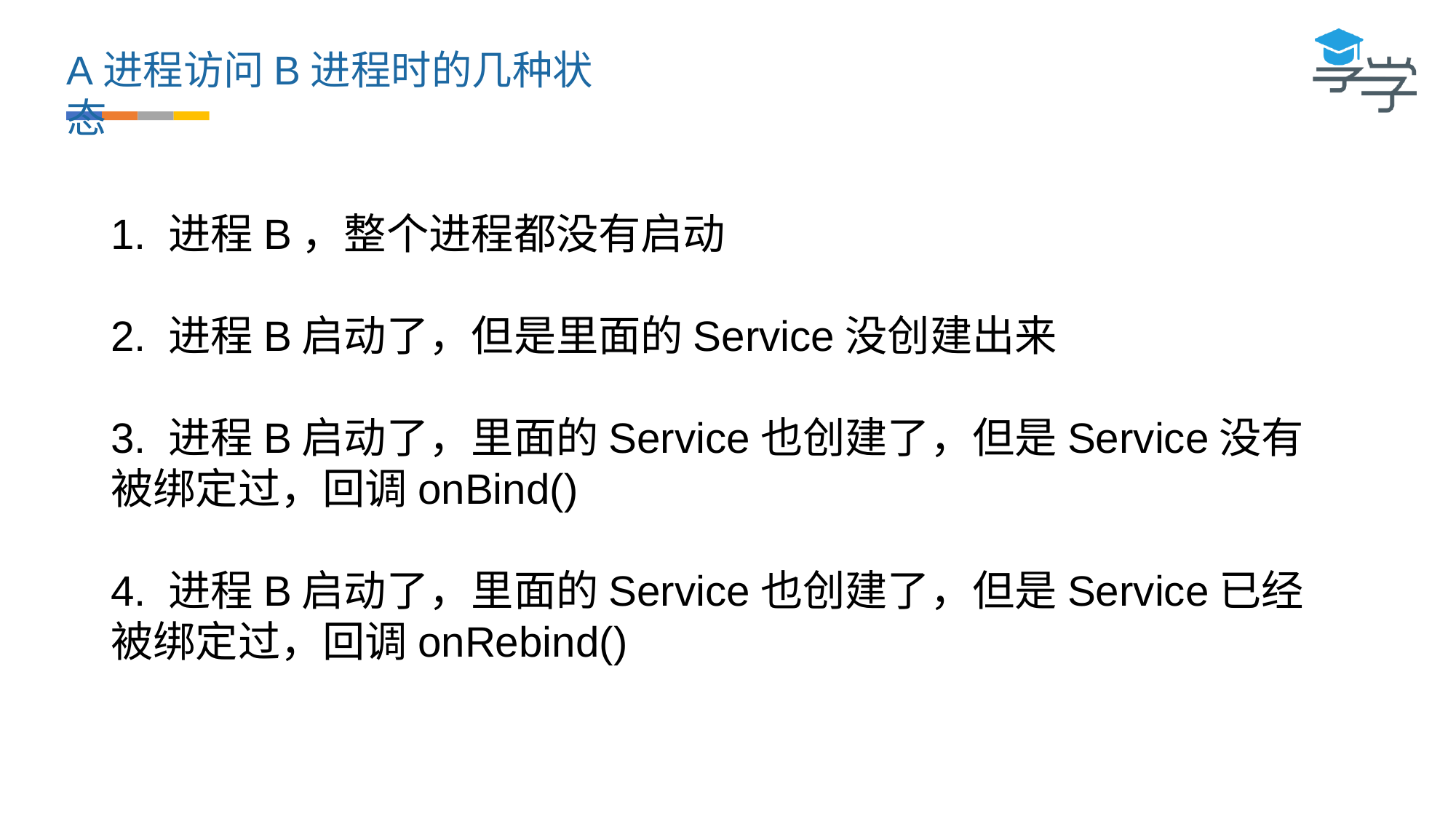

A进程访问B进程时的几种状态

1. 进程B，整个进程都没有启动

2. 进程B启动了，但是里面的Service没创建出来

3. 进程B启动了，里面的Service也创建了，但是Service没有被绑定过，回调onBind()

4. 进程B启动了，里面的Service也创建了，但是Service已经被绑定过，回调onRebind()